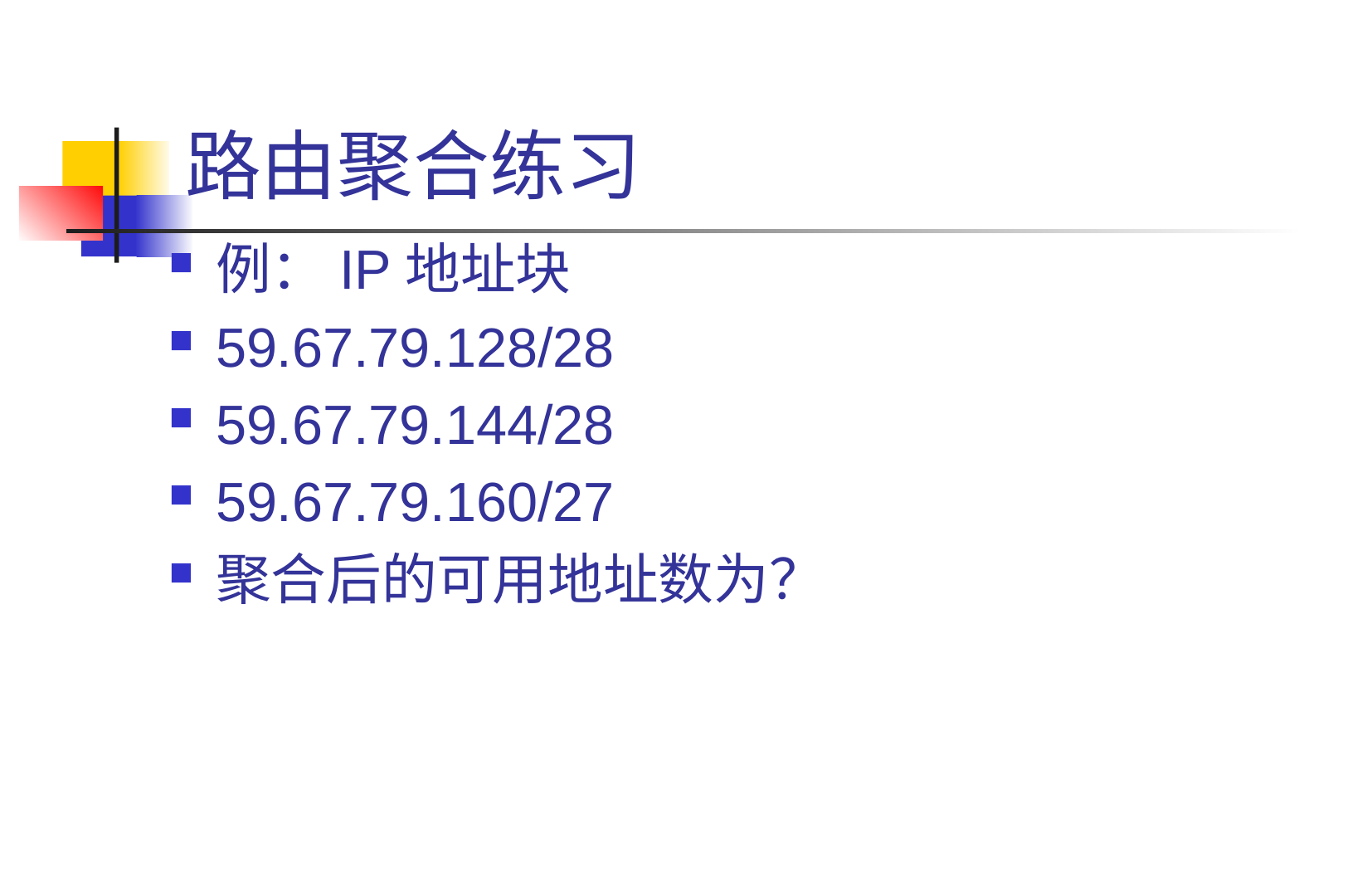

# 路由聚合练习
例：IP地址块
59.67.79.128/28
59.67.79.144/28
59.67.79.160/27
聚合后的可用地址数为？